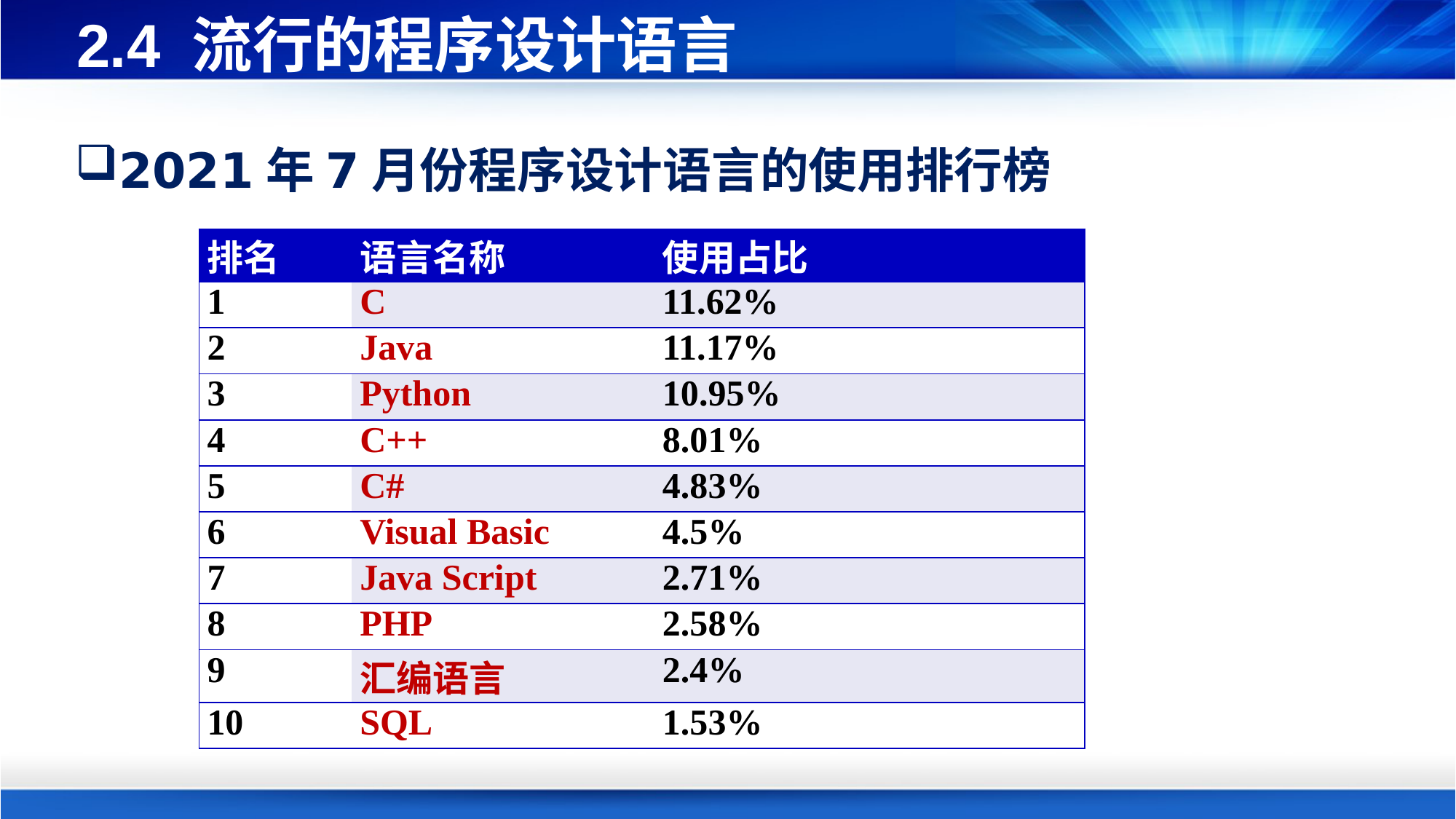

# 2.4 流行的程序设计语言
2021年7月份程序设计语言的使用排行榜
| 排名 | 语言名称 | 使用占比 |
| --- | --- | --- |
| 1 | C | 11.62% |
| 2 | Java | 11.17% |
| 3 | Python | 10.95% |
| 4 | C++ | 8.01% |
| 5 | C# | 4.83% |
| 6 | Visual Basic | 4.5% |
| 7 | Java Script | 2.71% |
| 8 | PHP | 2.58% |
| 9 | 汇编语言 | 2.4% |
| 10 | SQL | 1.53% |